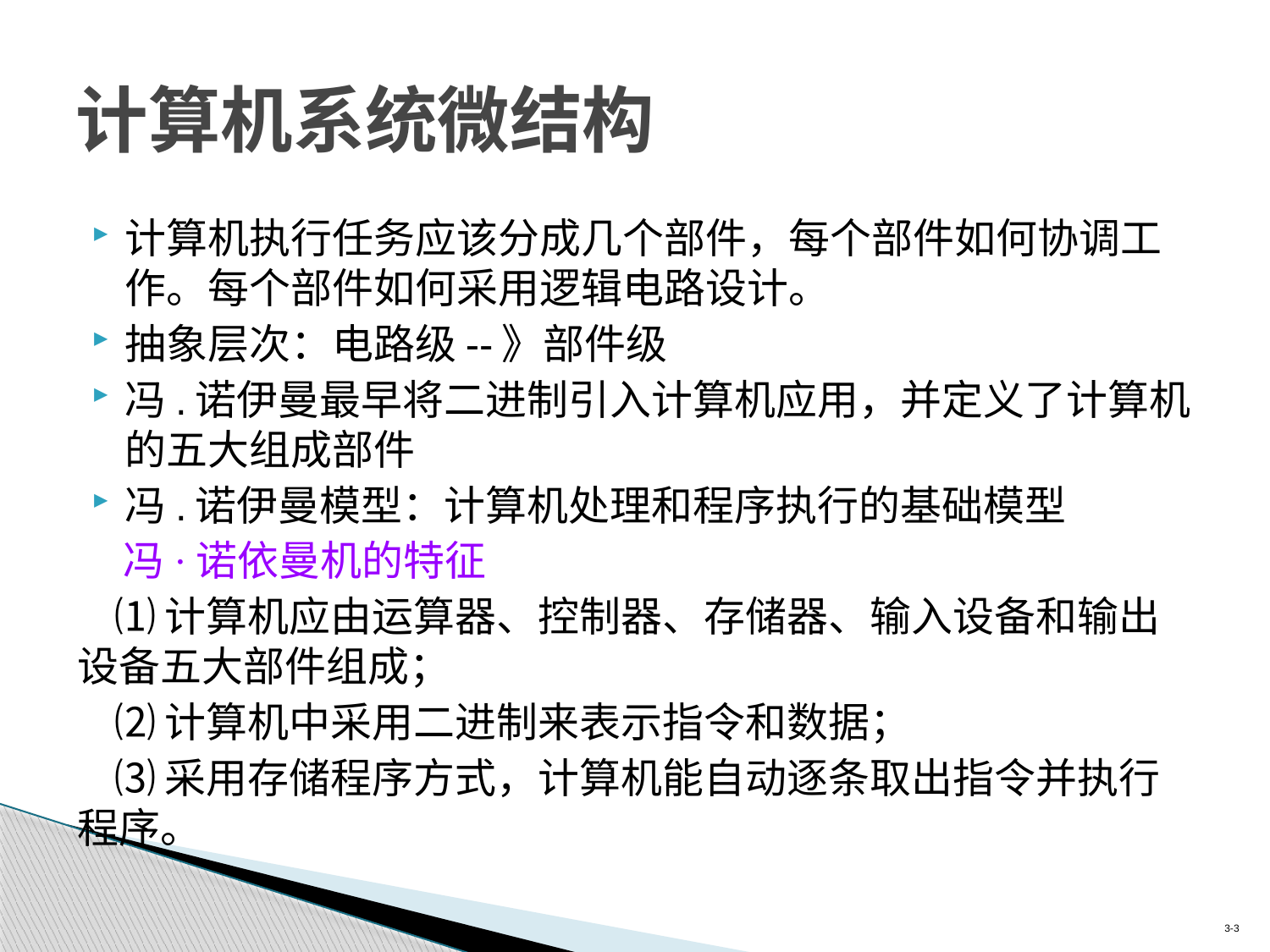

# 计算机系统微结构
计算机执行任务应该分成几个部件，每个部件如何协调工作。每个部件如何采用逻辑电路设计。
抽象层次：电路级--》部件级
冯.诺伊曼最早将二进制引入计算机应用，并定义了计算机的五大组成部件
冯.诺伊曼模型：计算机处理和程序执行的基础模型
    冯·诺依曼机的特征
    ⑴计算机应由运算器、控制器、存储器、输入设备和输出设备五大部件组成；
    ⑵计算机中采用二进制来表示指令和数据；
    ⑶采用存储程序方式，计算机能自动逐条取出指令并执行程序。

3-3